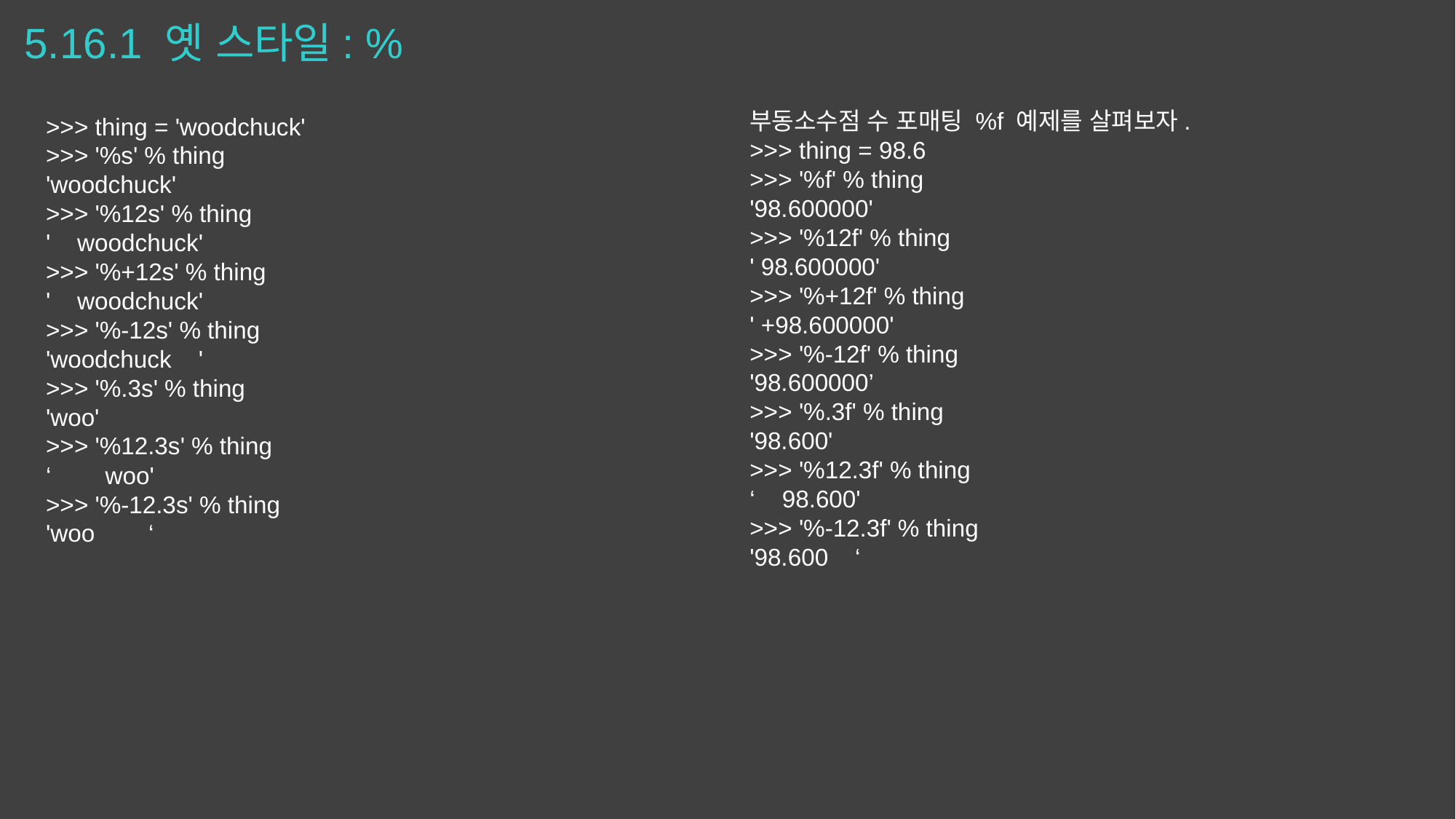

# 5.16.1 옛 스타일: %
부동소수점 수 포매팅 %f 예제를 살펴보자.
>>> thing = 98.6
>>> '%f' % thing
'98.600000'
>>> '%12f' % thing
' 98.600000'
>>> '%+12f' % thing
' +98.600000'
>>> '%-12f' % thing
'98.600000’
>>> '%.3f' % thing
'98.600'
>>> '%12.3f' % thing
‘    98.600'
>>> '%-12.3f' % thing
'98.600    ‘
>>> thing = 'woodchuck'
>>> '%s' % thing
'woodchuck'
>>> '%12s' % thing
'    woodchuck'
>>> '%+12s' % thing
'    woodchuck'
>>> '%-12s' % thing
'woodchuck    '
>>> '%.3s' % thing
'woo'
>>> '%12.3s' % thing
‘        woo'
>>> '%-12.3s' % thing
'woo        ‘